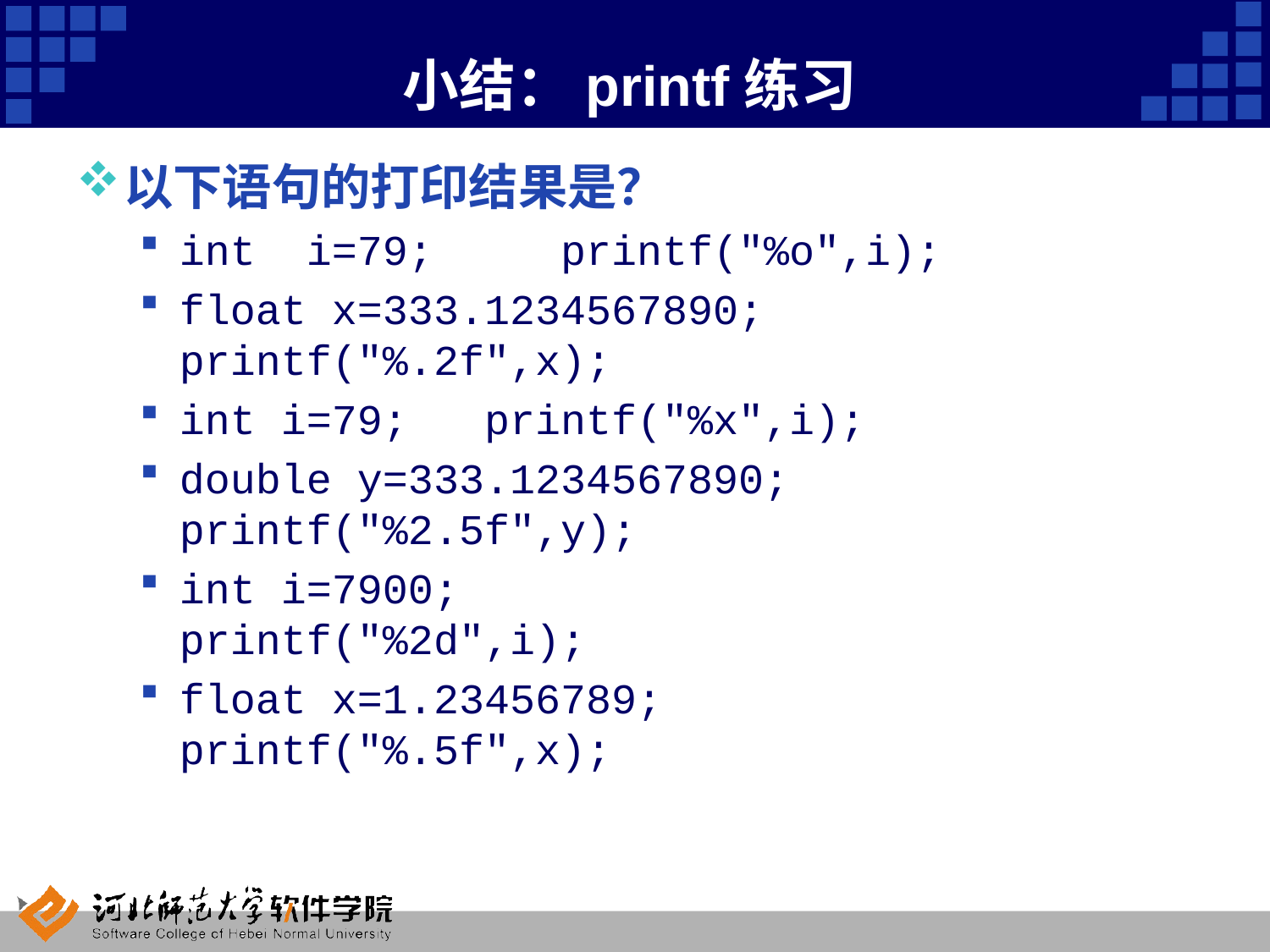

# 小结：printf练习
以下语句的打印结果是？
int  i=79;     printf("%o",i);
float x=333.1234567890;     printf("%.2f",x);
int i=79;   printf("%x",i);
double y=333.1234567890;   printf("%2.5f",y);
int i=7900;               printf("%2d",i);
float x=1.23456789;         printf("%.5f",x);